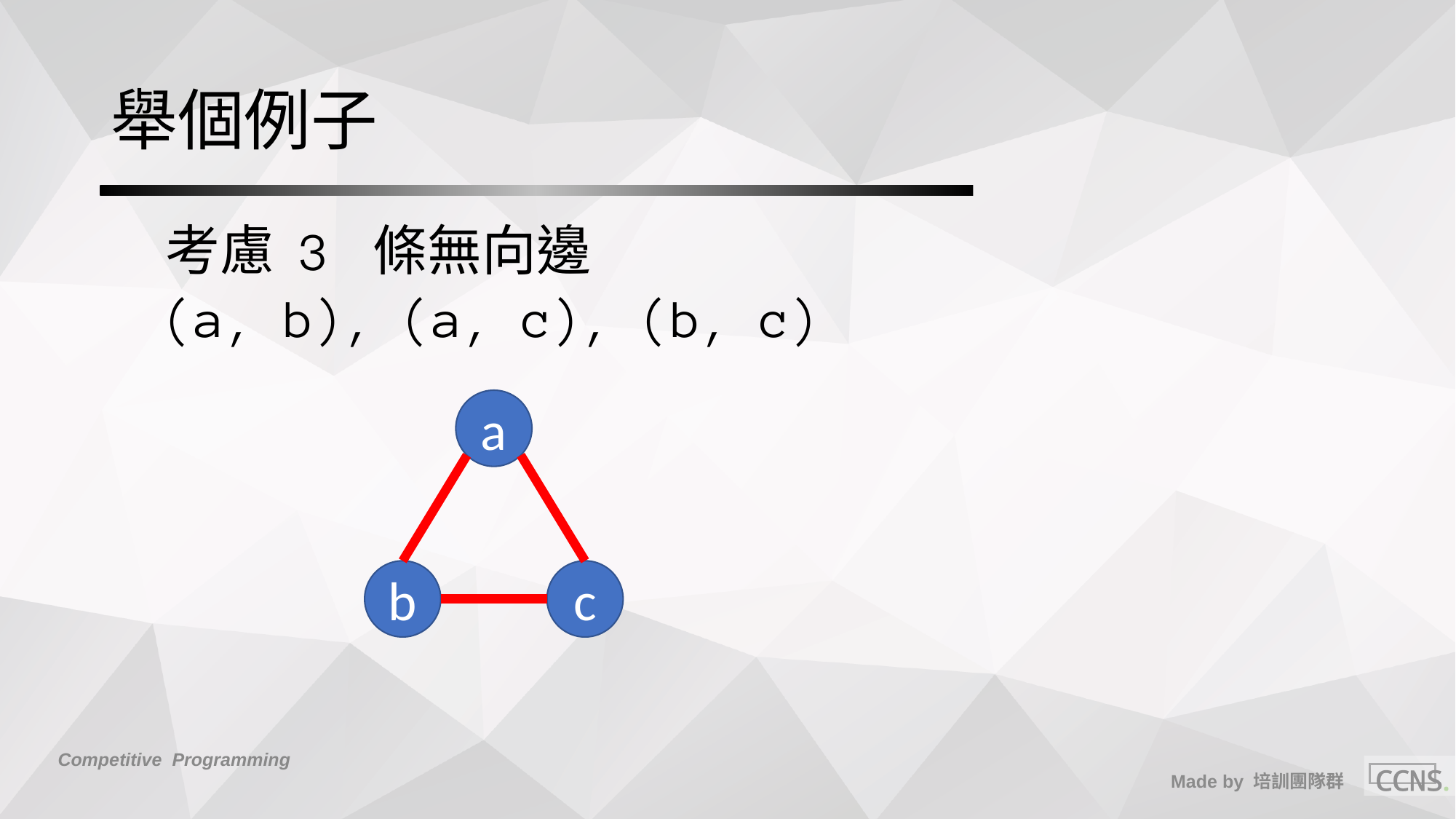

# 舉個例子
考慮 3 條無向邊
(a, b), (a, c), (b, c)

a
b
c